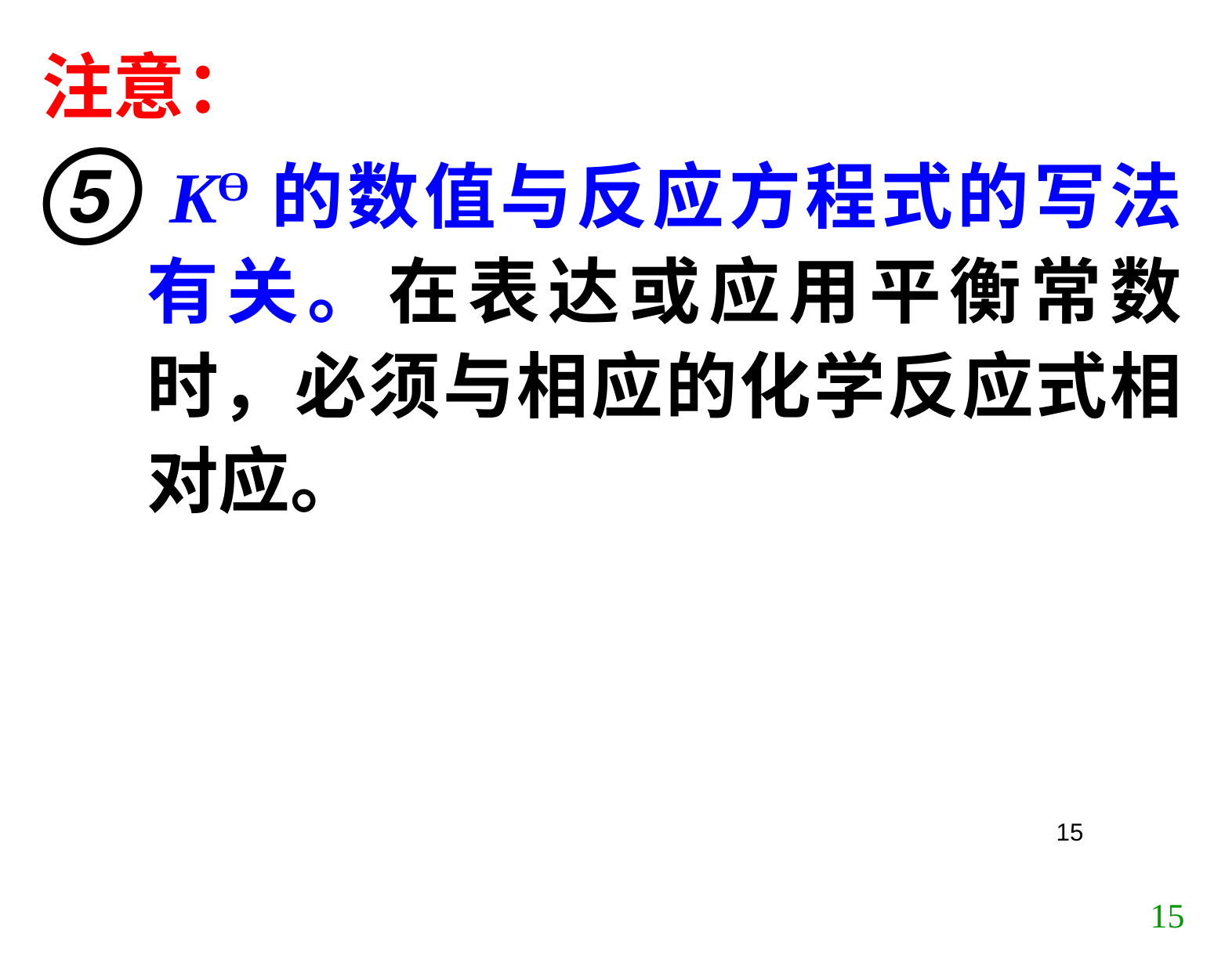

注意：
 KƟ的数值与反应方程式的写法有关。在表达或应用平衡常数时，必须与相应的化学反应式相对应。
15
15